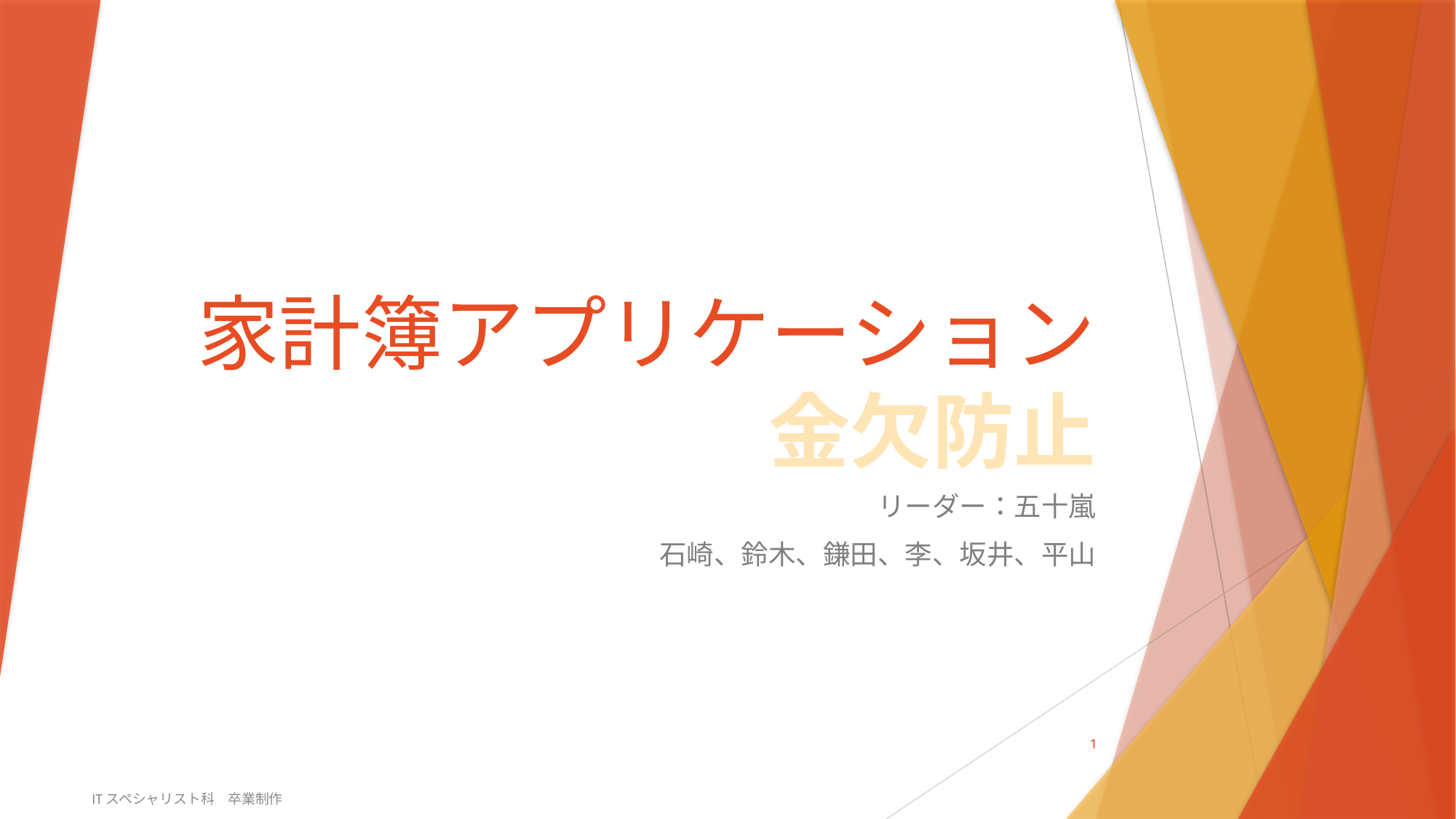

# 家計簿アプリケーション 金欠防止
リーダー：五十嵐
石崎、鈴木、鎌田、李、坂井、平山
1
ITスペシャリスト科　卒業制作